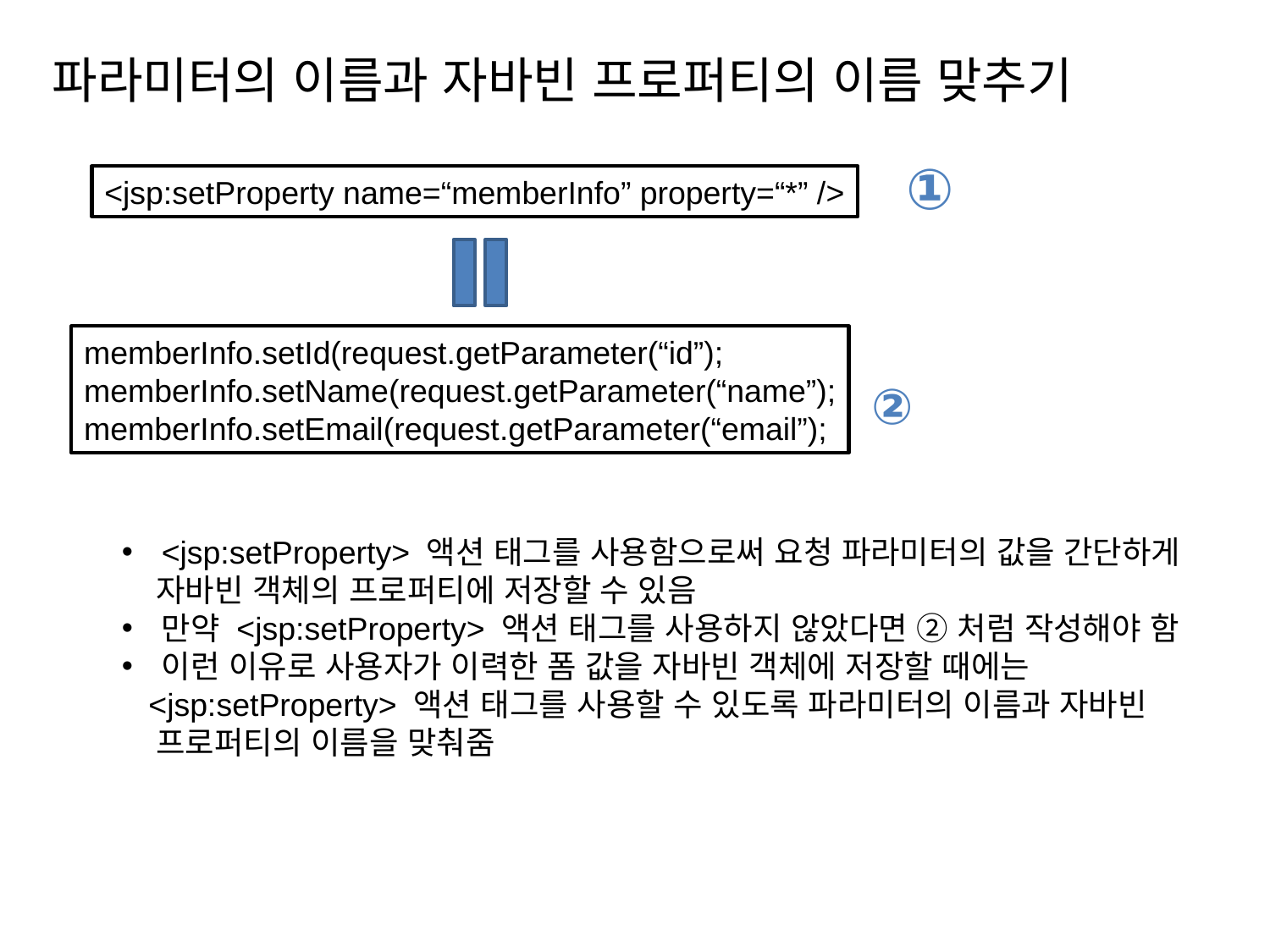

# 파라미터의 이름과 자바빈 프로퍼티의 이름 맞추기
①
<jsp:setProperty name=“memberInfo” property=“*” />

memberInfo.setId(request.getParameter(“id”);
memberInfo.setName(request.getParameter(“name”);
memberInfo.setEmail(request.getParameter(“email”);
②
<jsp:setProperty> 액션 태그를 사용함으로써 요청 파라미터의 값을 간단하게
   자바빈 객체의 프로퍼티에 저장할 수 있음
만약 <jsp:setProperty> 액션 태그를 사용하지 않았다면 ② 처럼 작성해야 함
이런 이유로 사용자가 이력한 폼 값을 자바빈 객체에 저장할 때에는
   <jsp:setProperty> 액션 태그를 사용할 수 있도록 파라미터의 이름과 자바빈
   프로퍼티의 이름을 맞춰줌